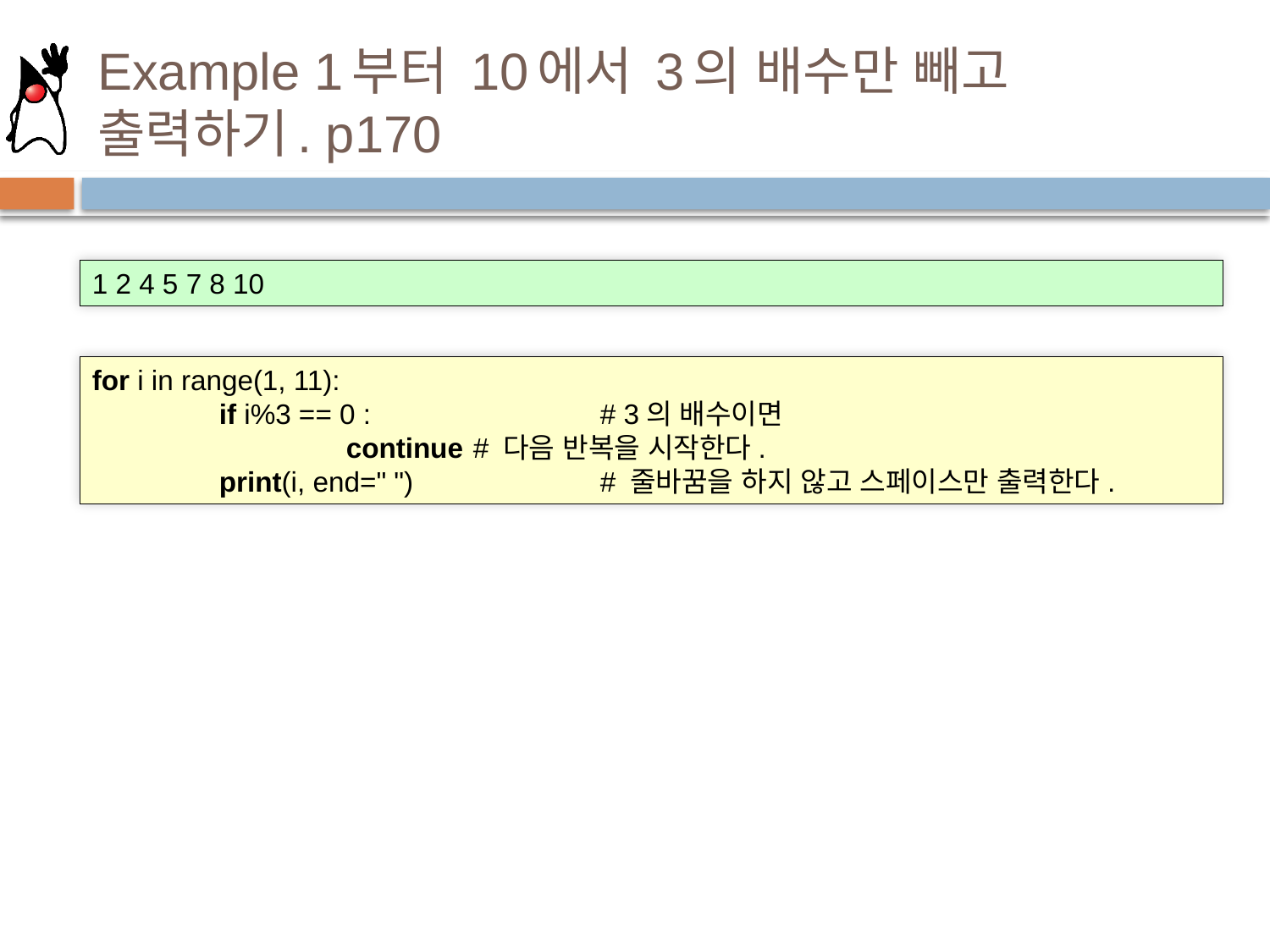

# Example 1부터 10에서 3의 배수만 빼고 출력하기. p170
1 2 4 5 7 8 10
for i in range(1, 11):
	if i%3 == 0 :		# 3의 배수이면
		continue	# 다음 반복을 시작한다.
	print(i, end=" ")		# 줄바꿈을 하지 않고 스페이스만 출력한다.